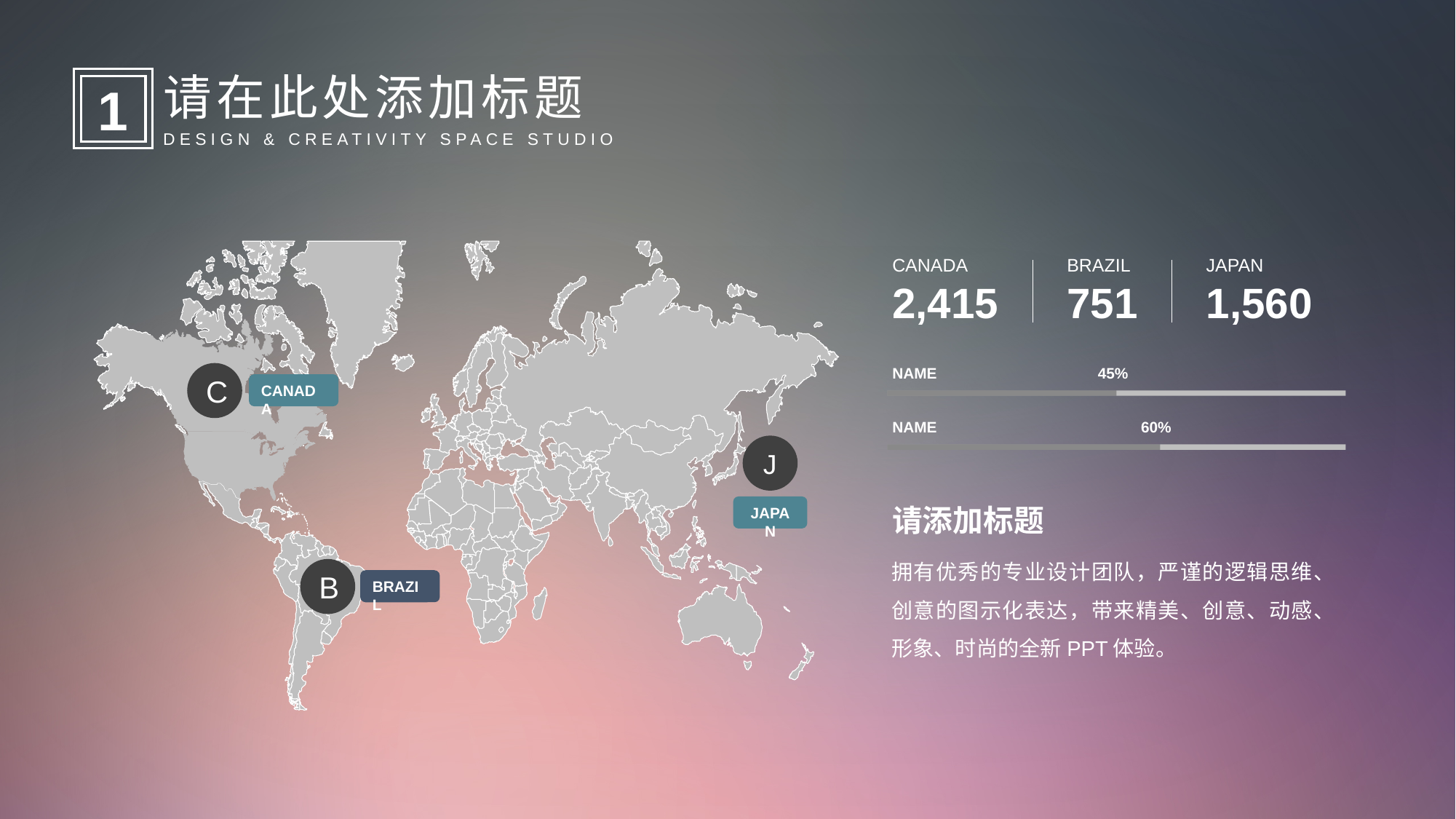

请在此处添加标题
1
DESIGN & CREATIVITY SPACE STUDIO

CANADA
2,415
BRAZIL
751
JAPAN
1,560
45%
NAME
C
CANADA

60%
NAME
J

请添加标题
JAPAN
拥有优秀的专业设计团队，严谨的逻辑思维、创意的图示化表达，带来精美、创意、动感、形象、时尚的全新PPT体验。
B
BRAZIL